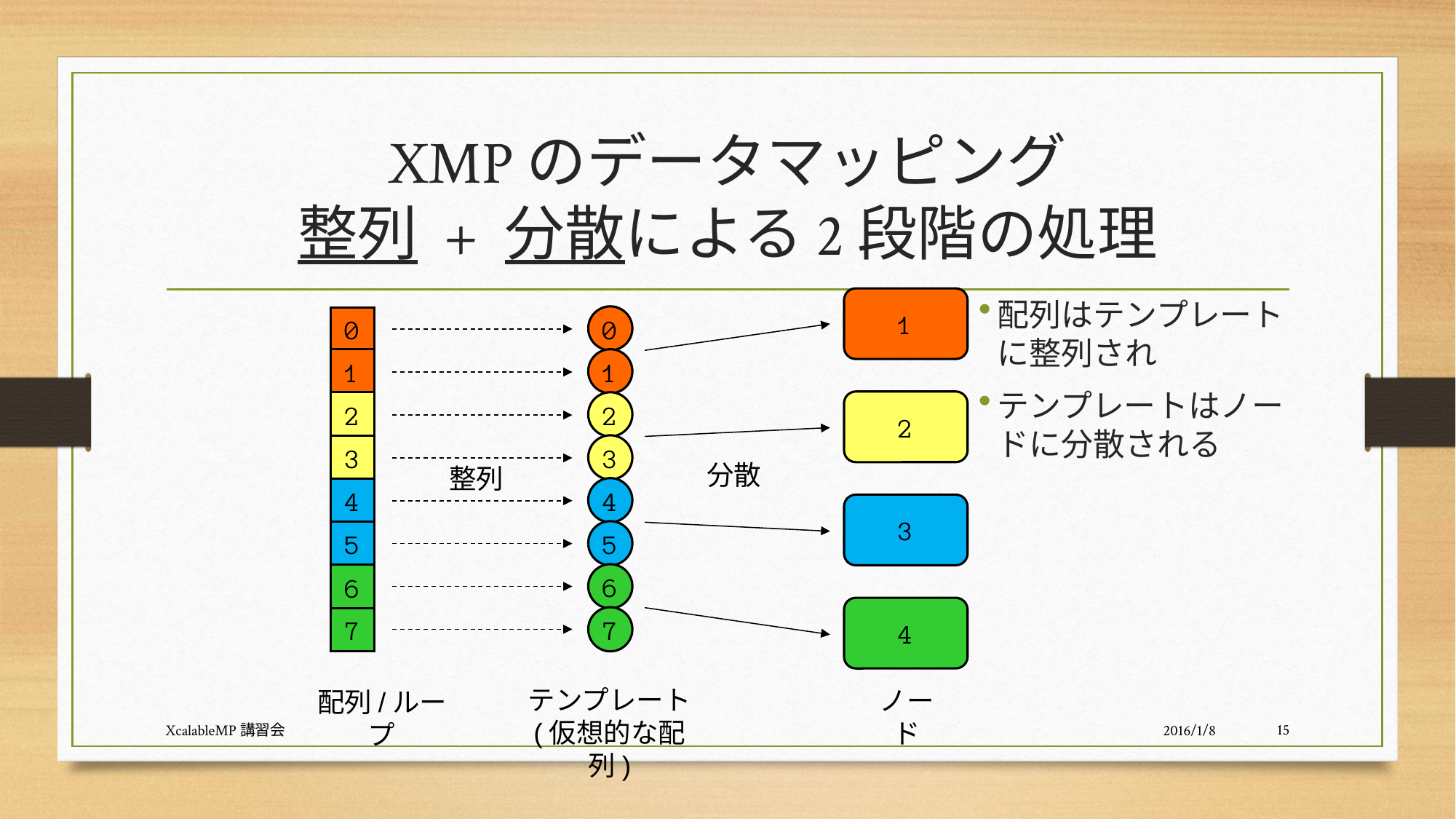

# XMPのデータマッピング 整列 + 分散による2段階の処理
1
配列はテンプレートに整列され
テンプレートはノードに分散される
0
0

1
1

2
2
2

3
3
分散
整列

4
4
3

5
5

6
6

4
7

7

テンプレート
(仮想的な配列)
ノード
配列/ループ
XcalableMP講習会
2016/1/8
15